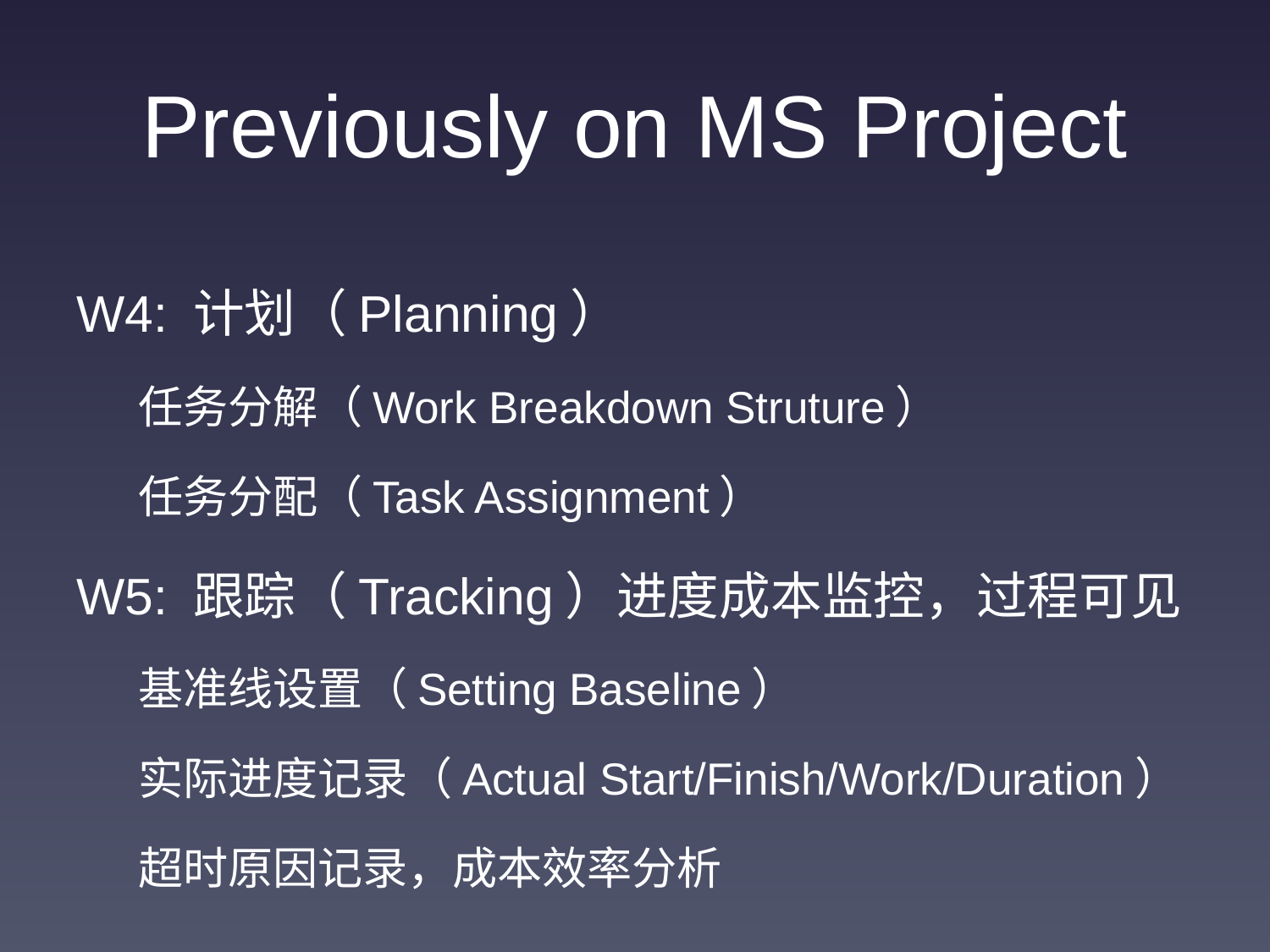

# Previously on MS Project
W4: 计划（Planning）
任务分解（Work Breakdown Struture）
任务分配（Task Assignment）
W5: 跟踪（Tracking）进度成本监控，过程可见
基准线设置（Setting Baseline）
实际进度记录（Actual Start/Finish/Work/Duration）
超时原因记录，成本效率分析